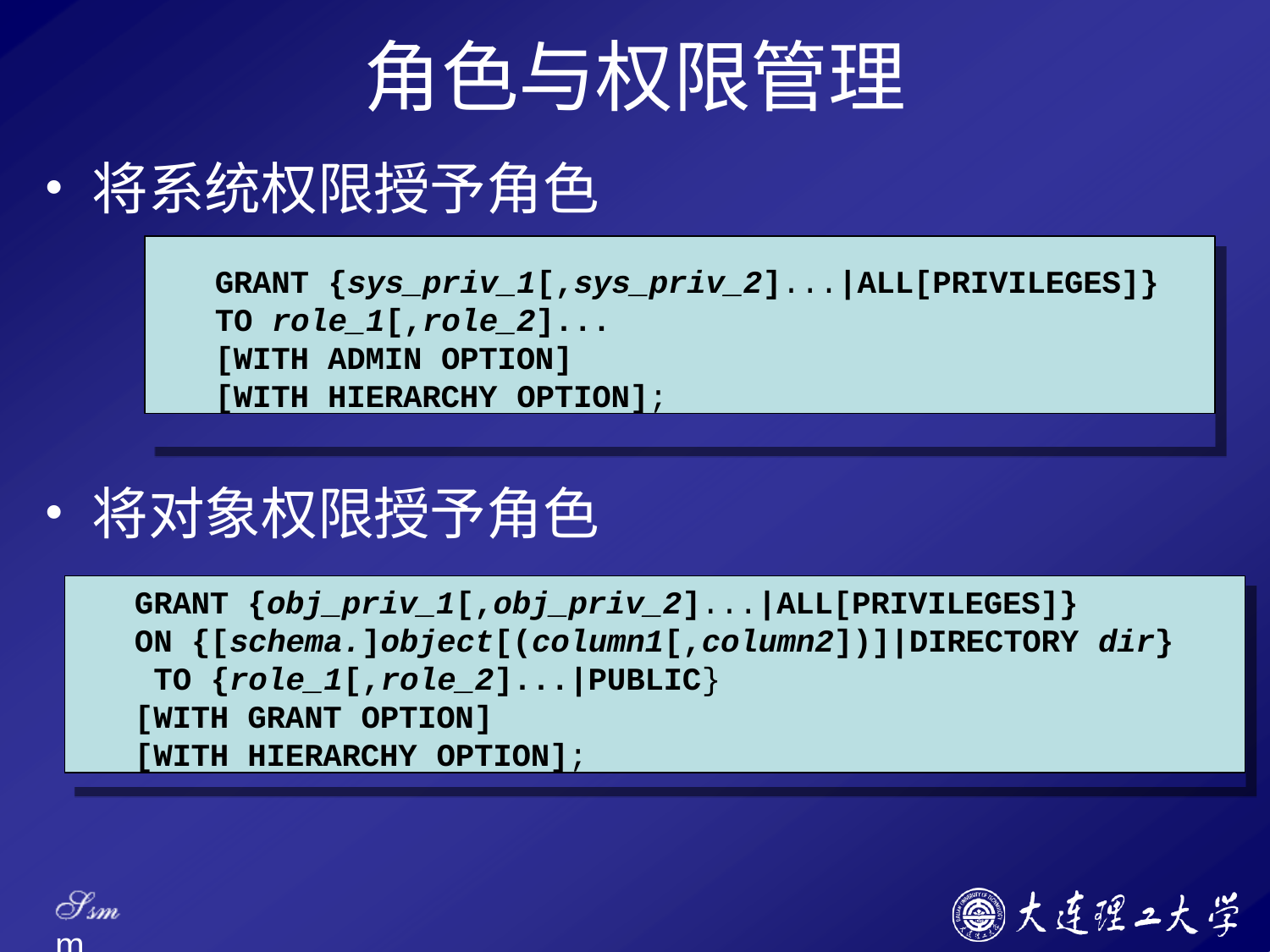

# 角色与权限管理
将系统权限授予角色
GRANT {sys_priv_1[,sys_priv_2]...|ALL[PRIVILEGES]}
TO role_1[,role_2]...  [WITH ADMIN OPTION]  [WITH HIERARCHY OPTION];

将对象权限授予角色
GRANT {obj_priv_1[,obj_priv_2]...|ALL[PRIVILEGES]}
ON {[schema.]object[(column1[,column2])]|DIRECTORY dir}  TO {role_1[,role_2]...|PUBLIC}
[WITH GRANT OPTION]
[WITH HIERARCHY OPTION];

Ssm